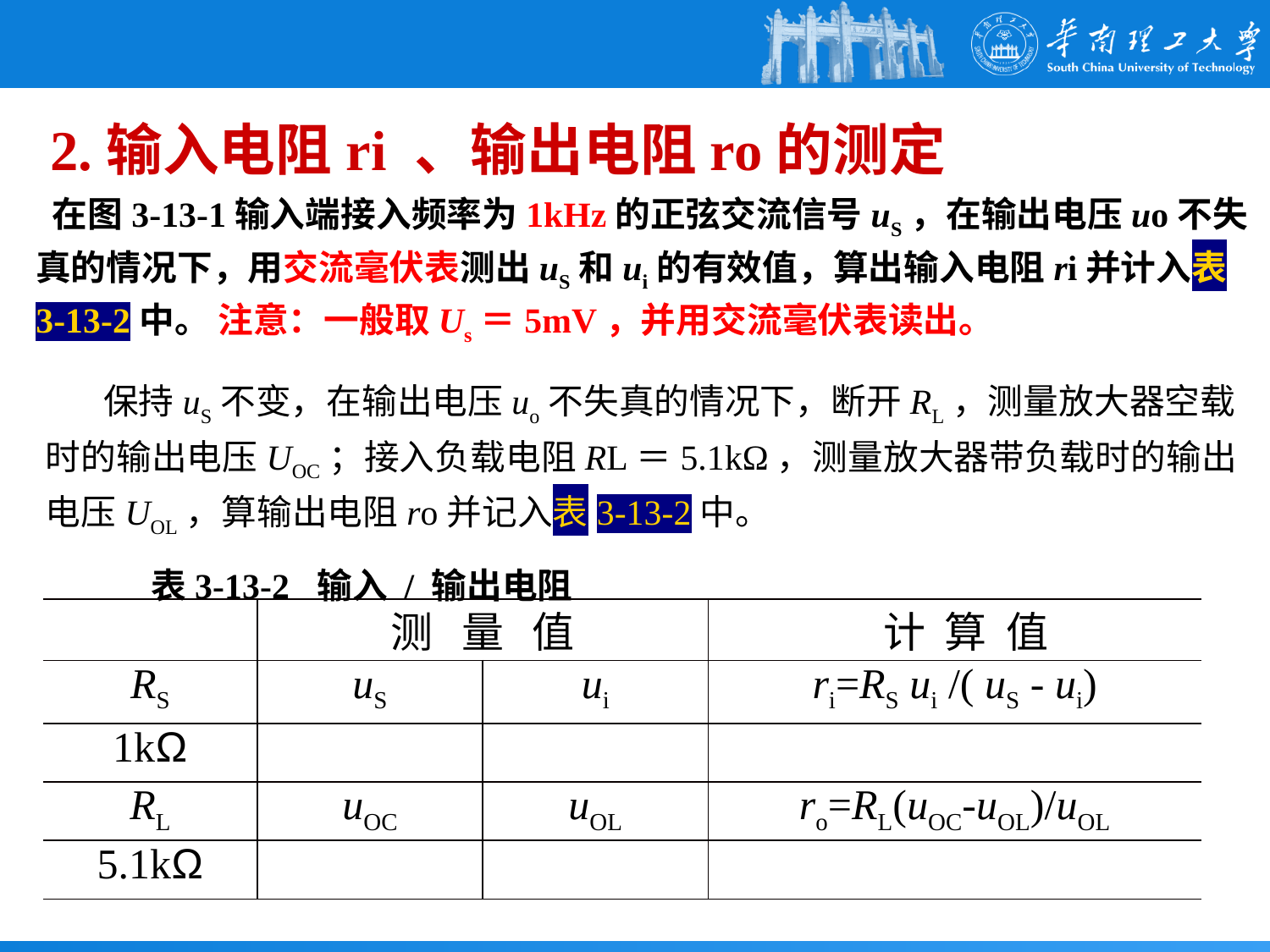

2.输入电阻ri 、输出电阻ro的测定
 在图3-13-1输入端接入频率为1kHz的正弦交流信号uS，在输出电压uo不失真的情况下，用交流毫伏表测出uS和ui的有效值，算出输入电阻ri并计入表3-13-2中。 注意：一般取Us＝5mV，并用交流毫伏表读出。
     保持uS不变，在输出电压uo不失真的情况下，断开RL，测量放大器空载时的输出电压UOC；接入负载电阻RL＝5.1kΩ，测量放大器带负载时的输出电压UOL，算输出电阻ro并记入表3-13-2中。
          表3-13-2	 输入 / 输出电阻
|  | 测 量 值 |  | 计 算 值 |
| --- | --- | --- | --- |
| RS | uS | ui | ri=RS ui /( uS - ui) |
| 1kΩ |  |  |  |
| RL | uOC | uOL | ro=RL(uOC-uOL)/uOL |
| 5.1kΩ |  |  |  |